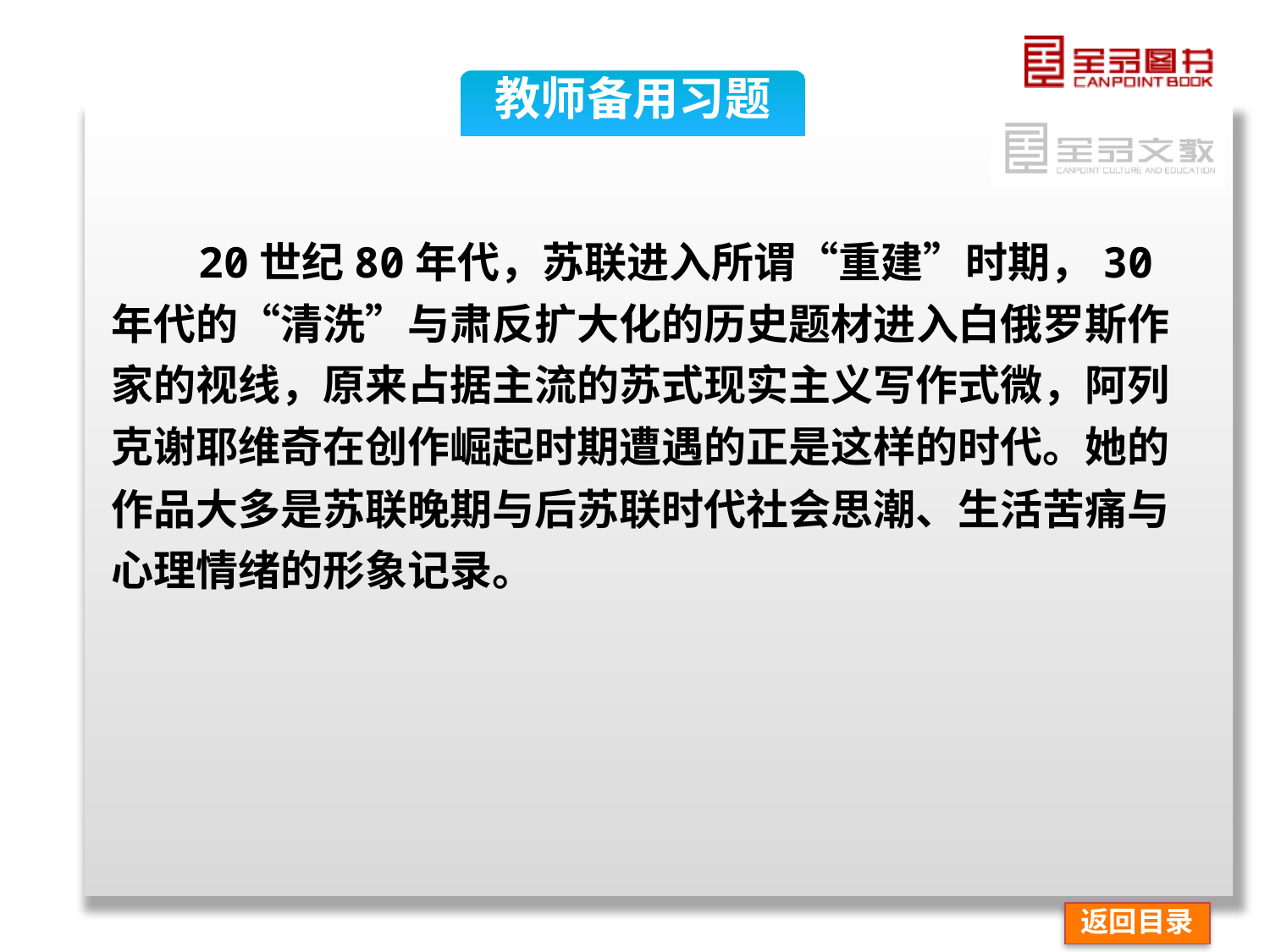

教师备用习题
20世纪80年代，苏联进入所谓“重建”时期，30年代的“清洗”与肃反扩大化的历史题材进入白俄罗斯作家的视线，原来占据主流的苏式现实主义写作式微，阿列克谢耶维奇在创作崛起时期遭遇的正是这样的时代。她的作品大多是苏联晚期与后苏联时代社会思潮、生活苦痛与心理情绪的形象记录。
返回目录